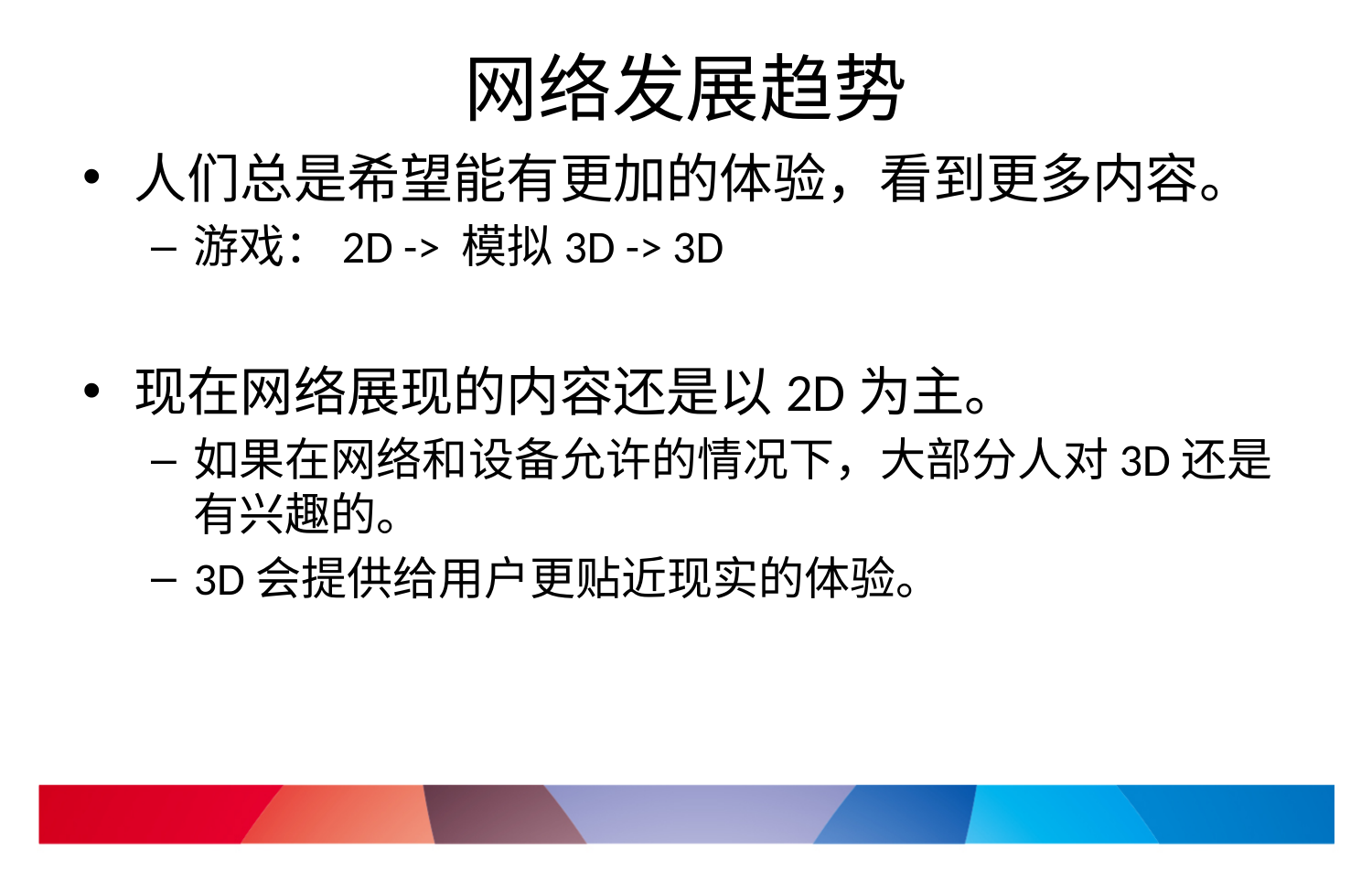

# 网络发展趋势
人们总是希望能有更加的体验，看到更多内容。
游戏：2D -> 模拟3D -> 3D

现在网络展现的内容还是以2D为主。
如果在网络和设备允许的情况下，大部分人对3D还是有兴趣的。
3D会提供给用户更贴近现实的体验。